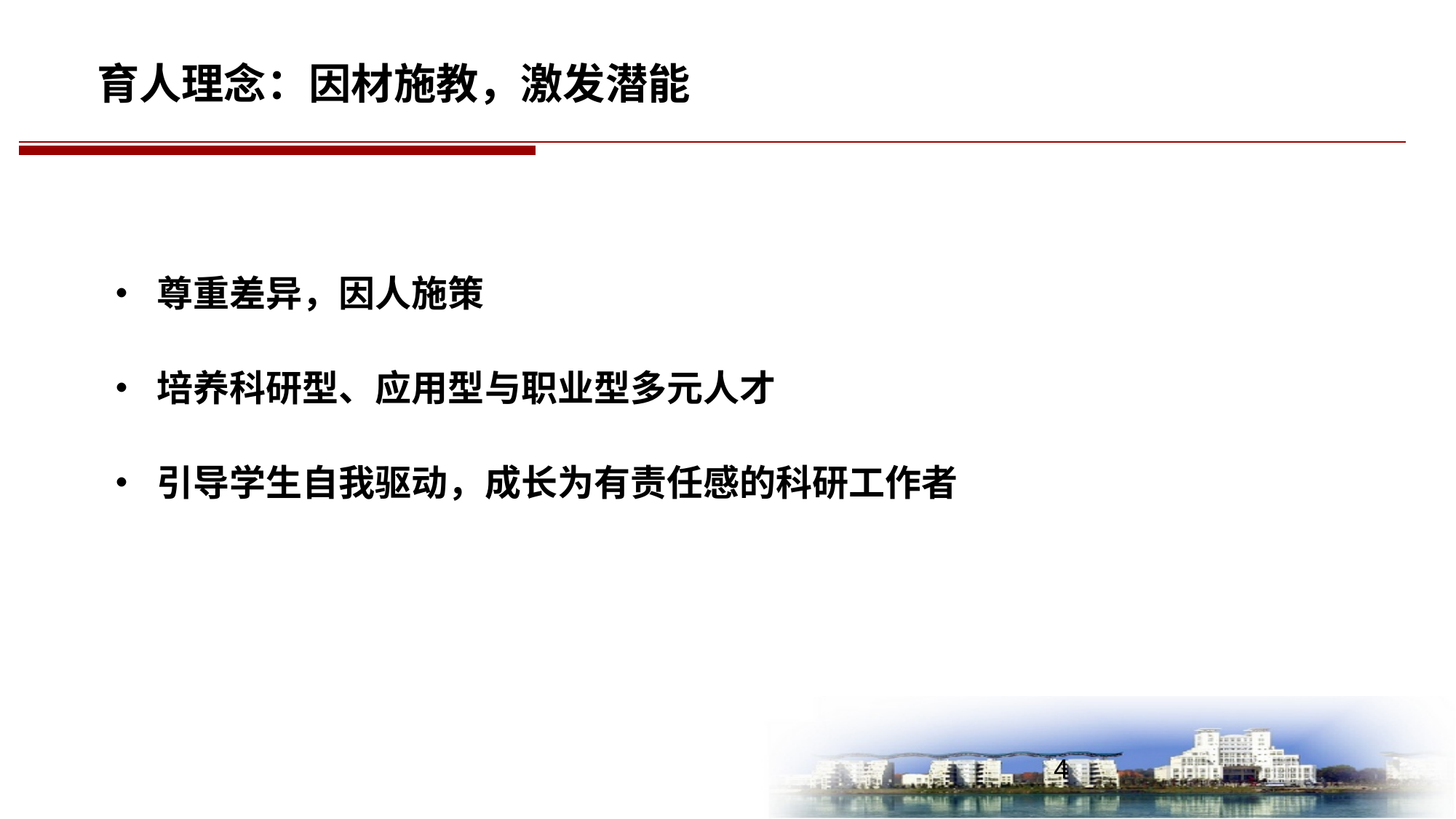

育人理念：因材施教，激发潜能
• 尊重差异，因人施策
• 培养科研型、应用型与职业型多元人才
• 引导学生自我驱动，成长为有责任感的科研工作者
4